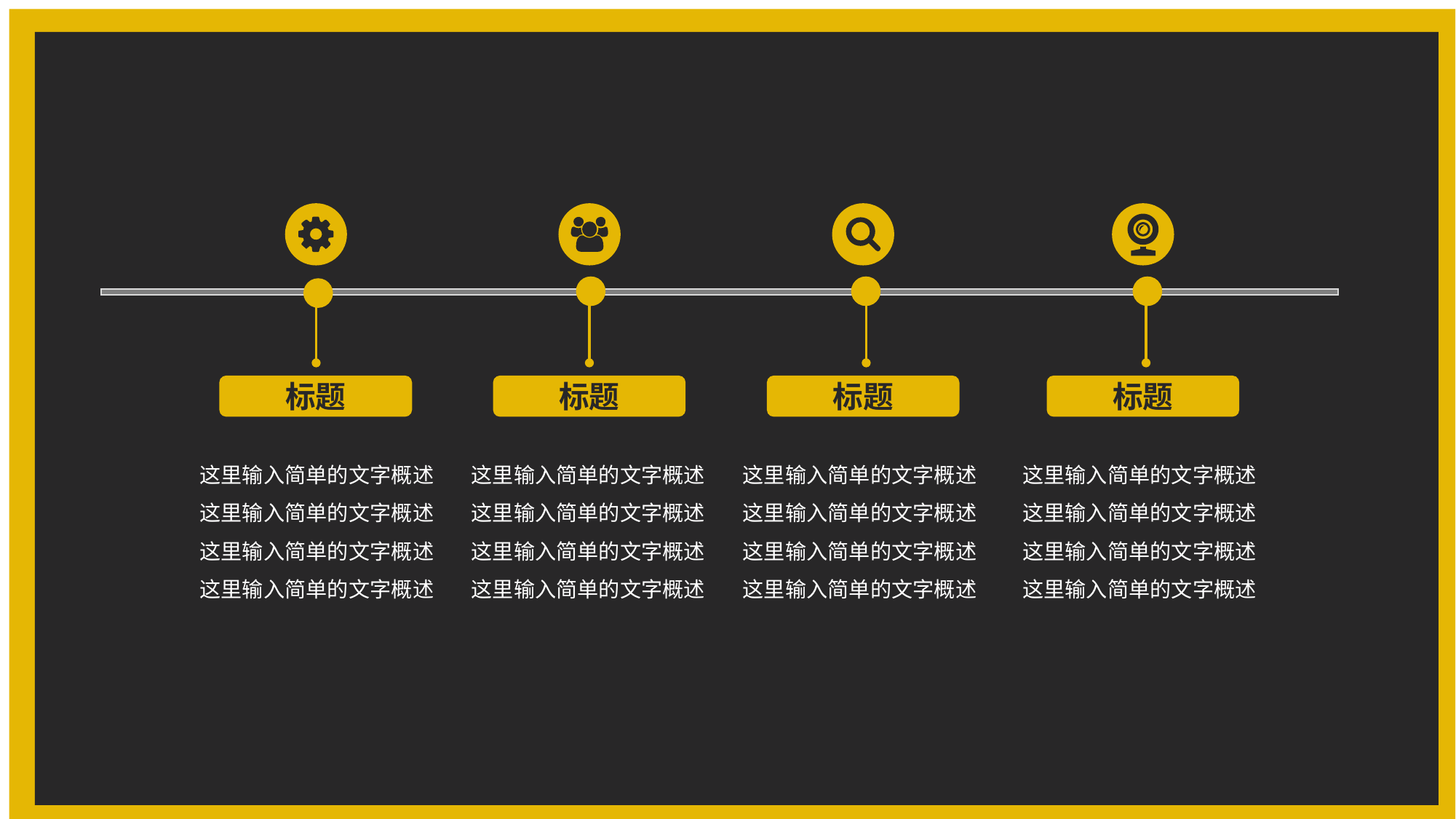

标题
标题
标题
标题
这里输入简单的文字概述
这里输入简单的文字概述
这里输入简单的文字概述
这里输入简单的文字概述
这里输入简单的文字概述
这里输入简单的文字概述
这里输入简单的文字概述
这里输入简单的文字概述
这里输入简单的文字概述
这里输入简单的文字概述
这里输入简单的文字概述
这里输入简单的文字概述
这里输入简单的文字概述
这里输入简单的文字概述
这里输入简单的文字概述
这里输入简单的文字概述